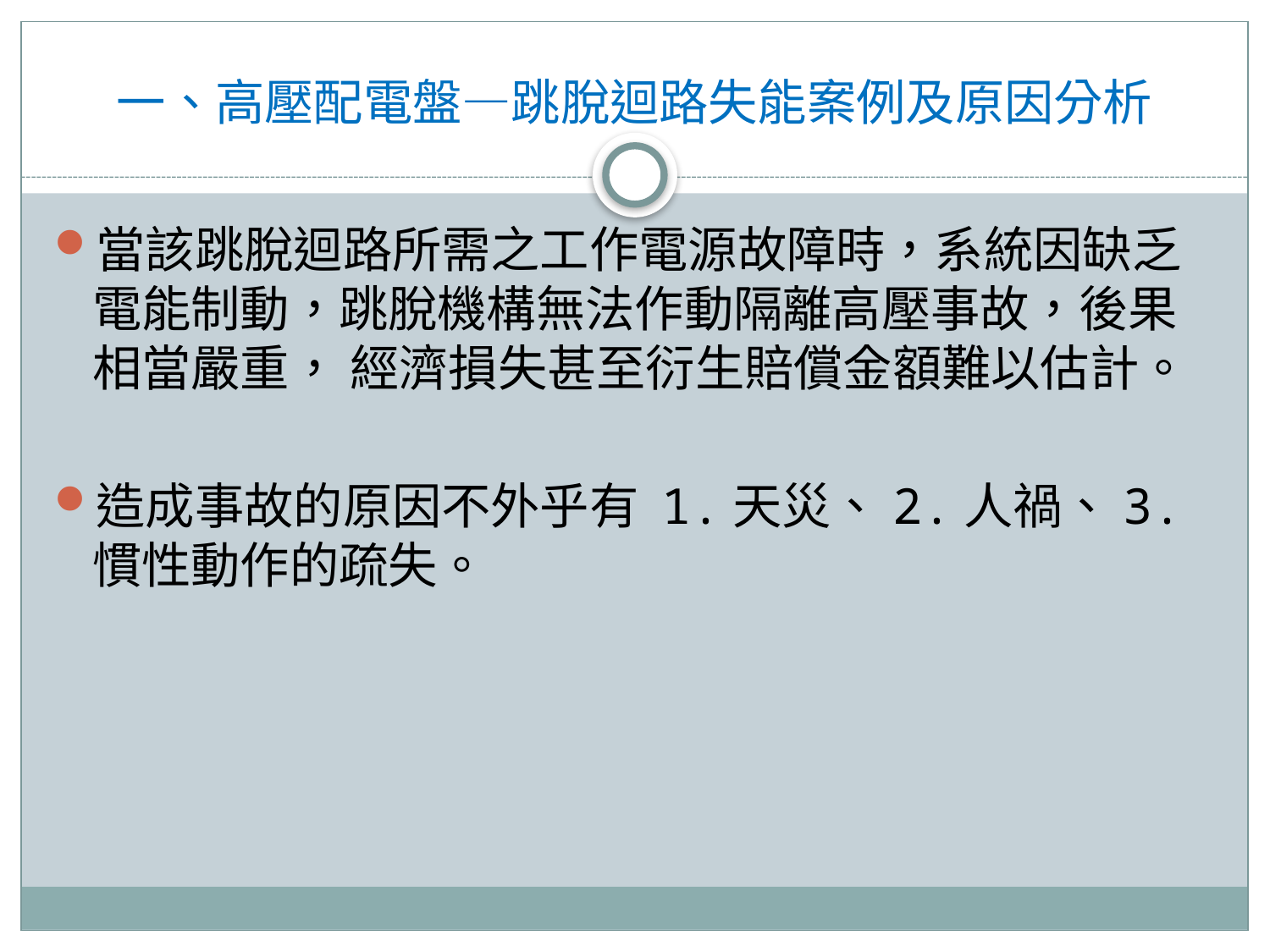

# 一、高壓配電盤—跳脫迴路失能案例及原因分析
當該跳脫迴路所需之工作電源故障時，系統因缺乏電能制動，跳脫機構無法作動隔離高壓事故，後果相當嚴重， 經濟損失甚至衍生賠償金額難以估計。

造成事故的原因不外乎有 1.天災、2.人禍、3.慣性動作的疏失。